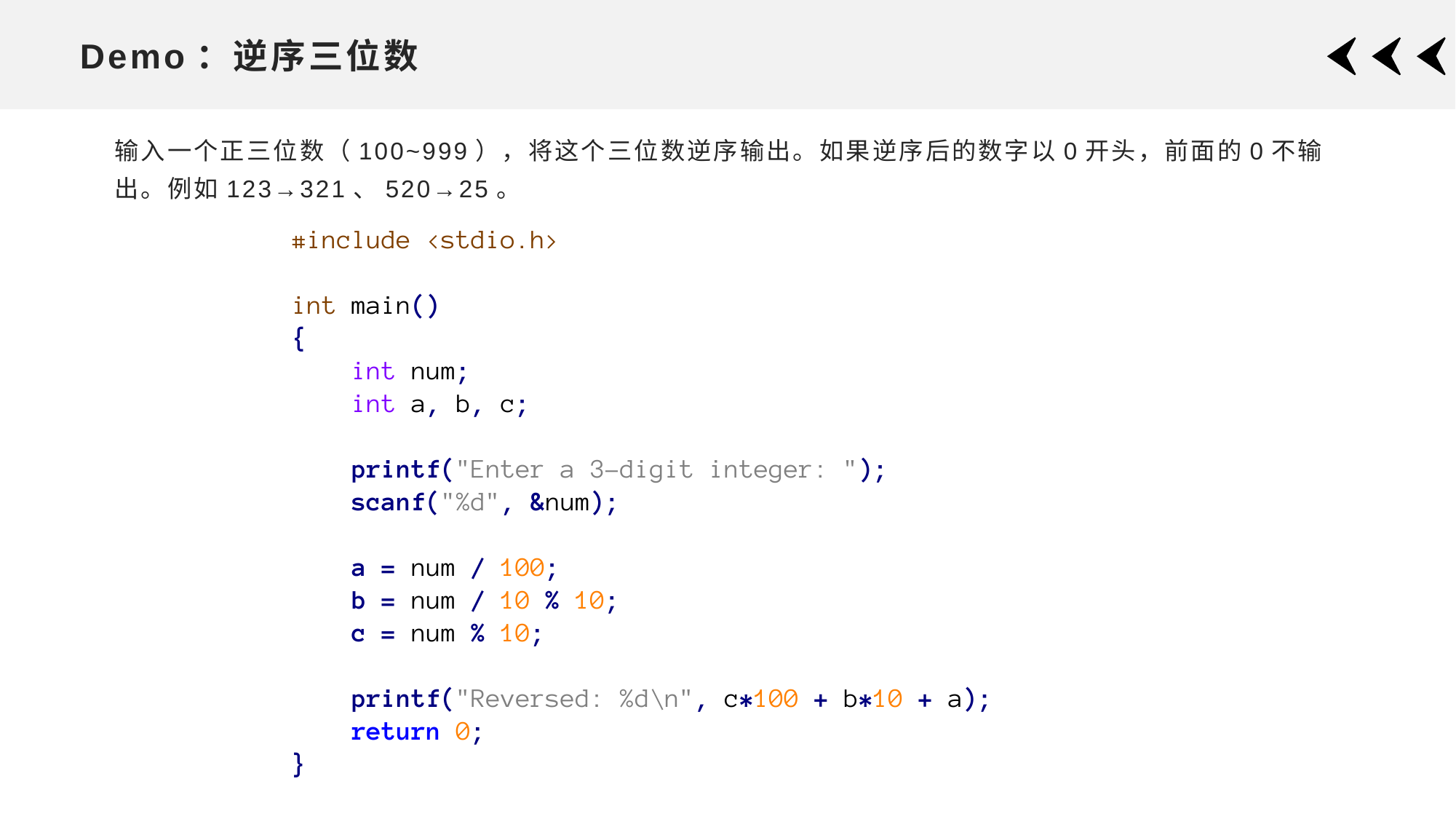

# Demo：逆序三位数
输入一个正三位数（100~999），将这个三位数逆序输出。如果逆序后的数字以0开头，前面的0不输出。例如123→321、520→25。
#include <stdio.h> int main(){    int num;    int a, b, c;     printf("Enter a 3-digit integer: ");    scanf("%d", &num);     a = num / 100;    b = num / 10 % 10;    c = num % 10;     printf("Reversed: %d\n", c*100 + b*10 + a);    return 0;}